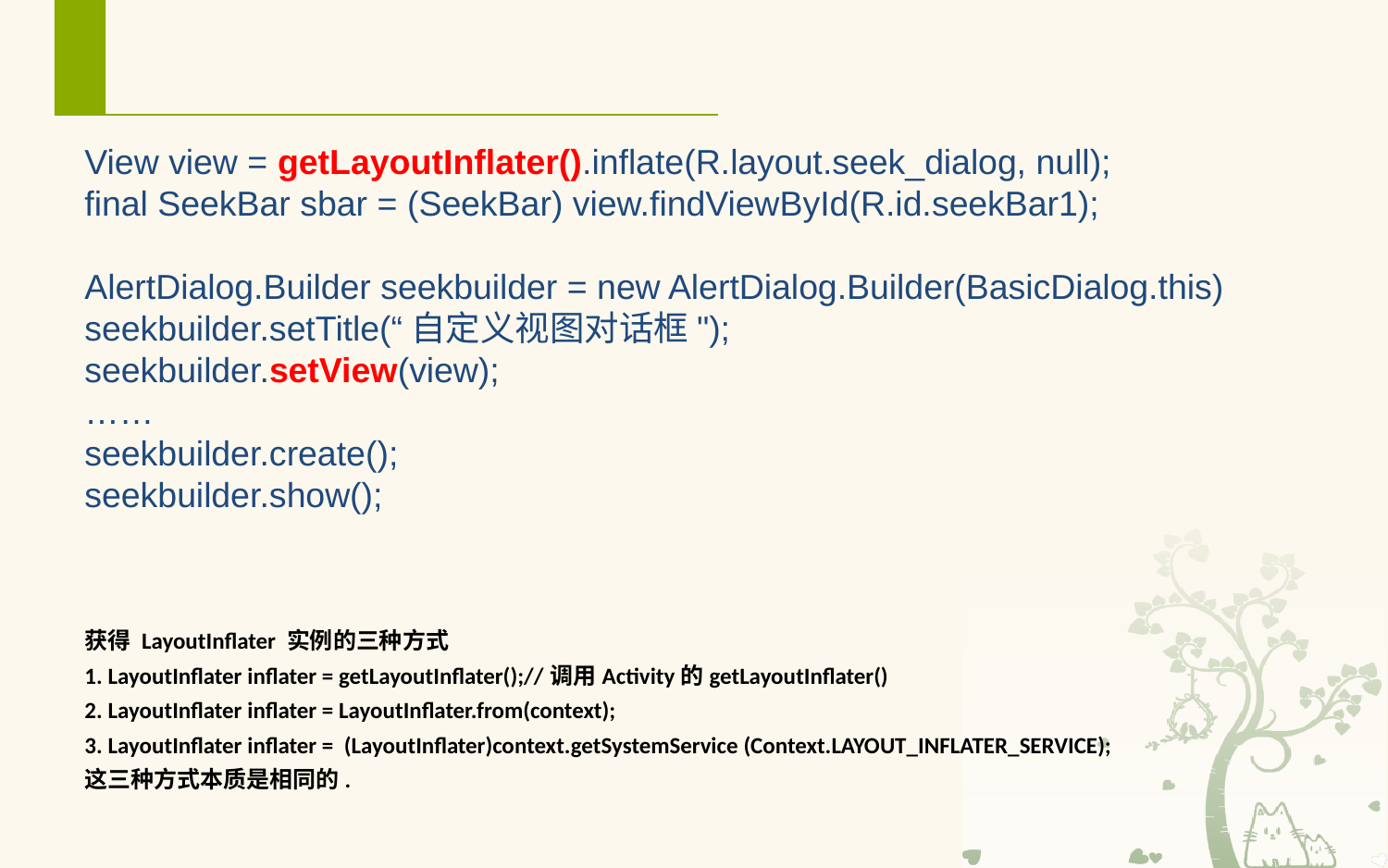

# 自定义视图对话框
View view = getLayoutInflater().inflate(R.layout.seek_dialog, null);
final SeekBar sbar = (SeekBar) view.findViewById(R.id.seekBar1);

AlertDialog.Builder seekbuilder = new AlertDialog.Builder(BasicDialog.this) seekbuilder.setTitle(“自定义视图对话框");
seekbuilder.setView(view);
……
seekbuilder.create();
seekbuilder.show();
获得 LayoutInflater 实例的三种方式
1. LayoutInflater inflater = getLayoutInflater();//调用Activity的getLayoutInflater()
2. LayoutInflater inflater = LayoutInflater.from(context);
3. LayoutInflater inflater =  (LayoutInflater)context.getSystemService (Context.LAYOUT_INFLATER_SERVICE);
这三种方式本质是相同的.